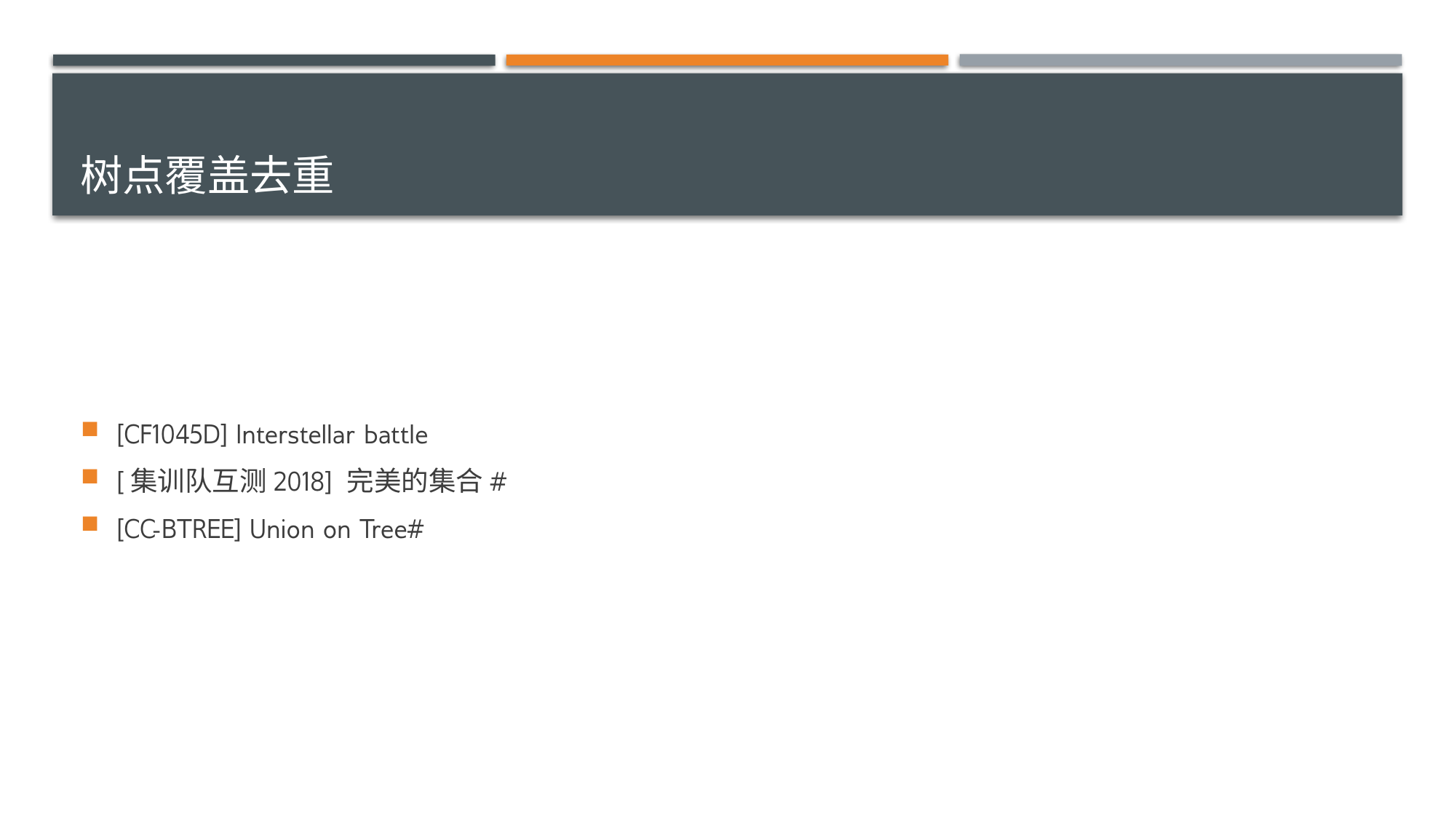

# 树点覆盖去重
[CF1045D] Interstellar battle
[集训队互测2018] 完美的集合#
[CC-BTREE] Union on Tree#